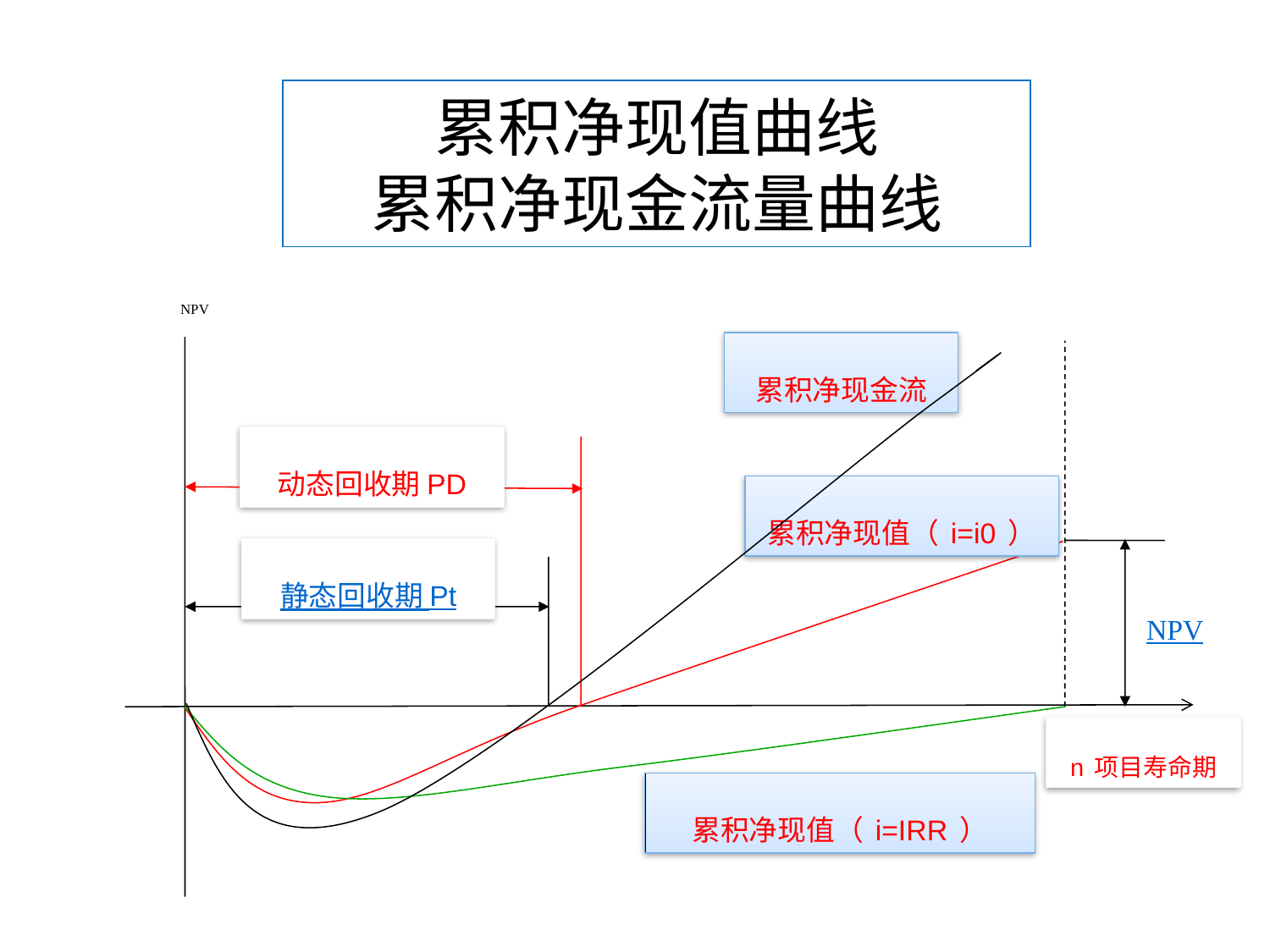

47
# 累积净现值曲线 累积净现金流量曲线
NPV

累积净现金流

动态回收期 PD

累积净现值（i=i0）

静态回收期 Pt

NPV

n项目寿命期
累积净现值（i=IRR）